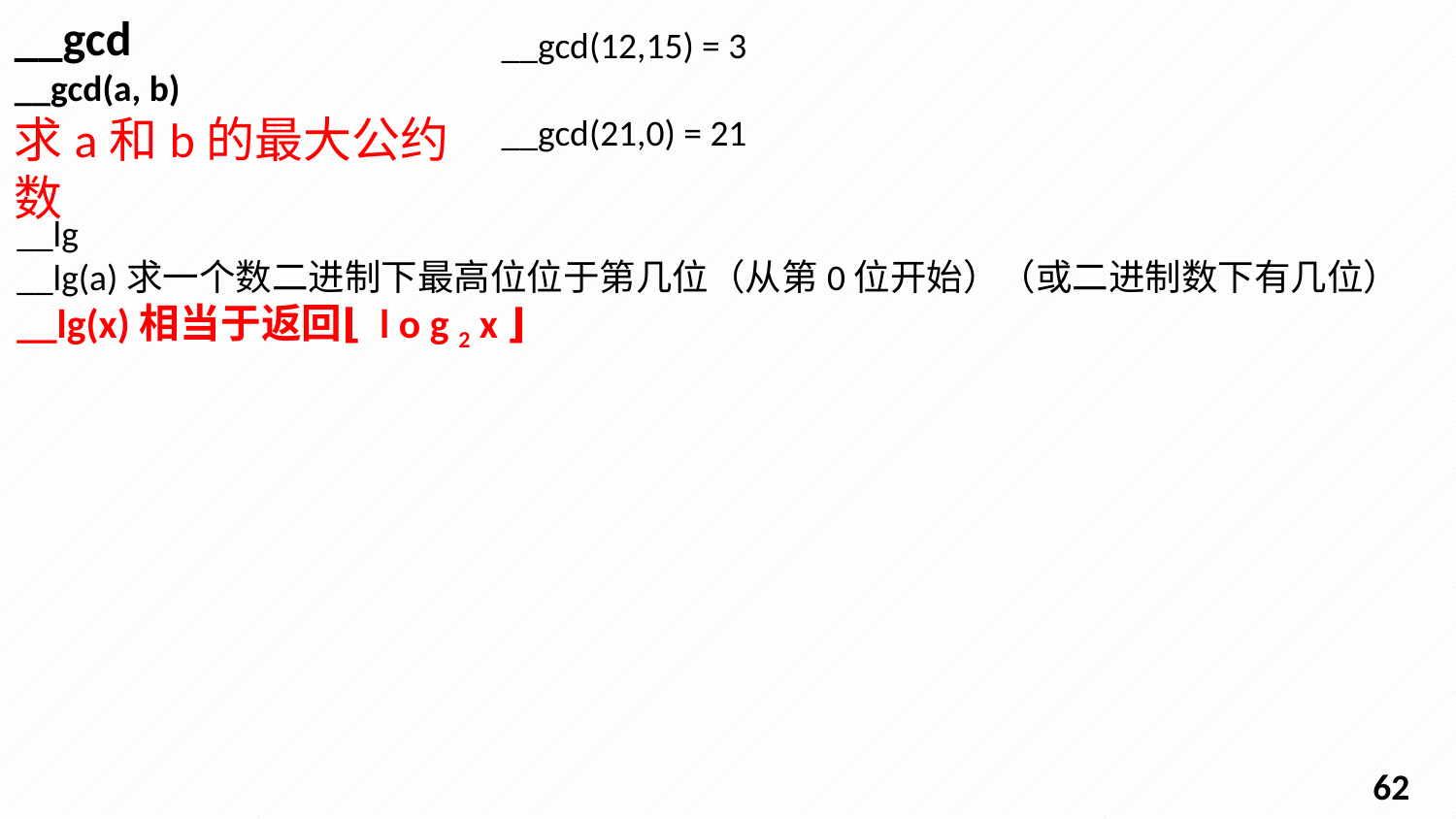

__gcd
__gcd(a, b)
求a和b的最大公约数
__gcd(12,15) = 3

__gcd(21,0) = 21
__lg
__lg(a)求一个数二进制下最高位位于第几位（从第0位开始）（或二进制数下有几位）__lg(x)相当于返回⌊ l o g 2 x ⌋
62